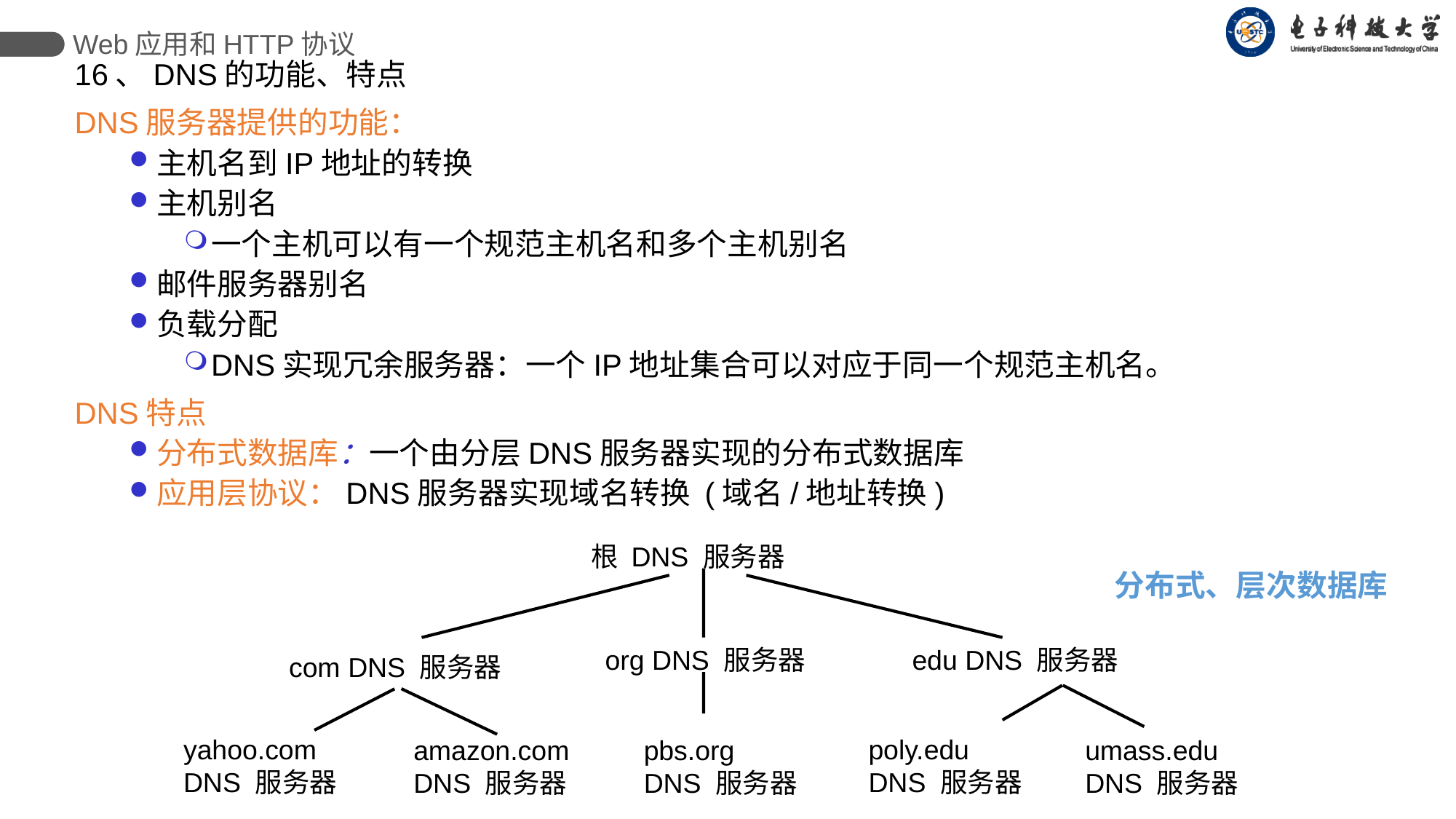

Web应用和HTTP协议
16、DNS的功能、特点
DNS服务器提供的功能：
主机名到IP地址的转换
主机别名
一个主机可以有一个规范主机名和多个主机别名
邮件服务器别名
负载分配
DNS实现冗余服务器：一个IP地址集合可以对应于同一个规范主机名。
DNS特点
分布式数据库：一个由分层DNS服务器实现的分布式数据库
应用层协议：DNS服务器实现域名转换 (域名/地址转换)

分布式、层次数据库
根 DNS 服务器

org DNS 服务器
edu DNS 服务器
com DNS 服务器

yahoo.com
DNS 服务器
poly.edu
DNS 服务器
amazon.com
DNS 服务器
pbs.org
DNS 服务器
umass.edu
DNS 服务器